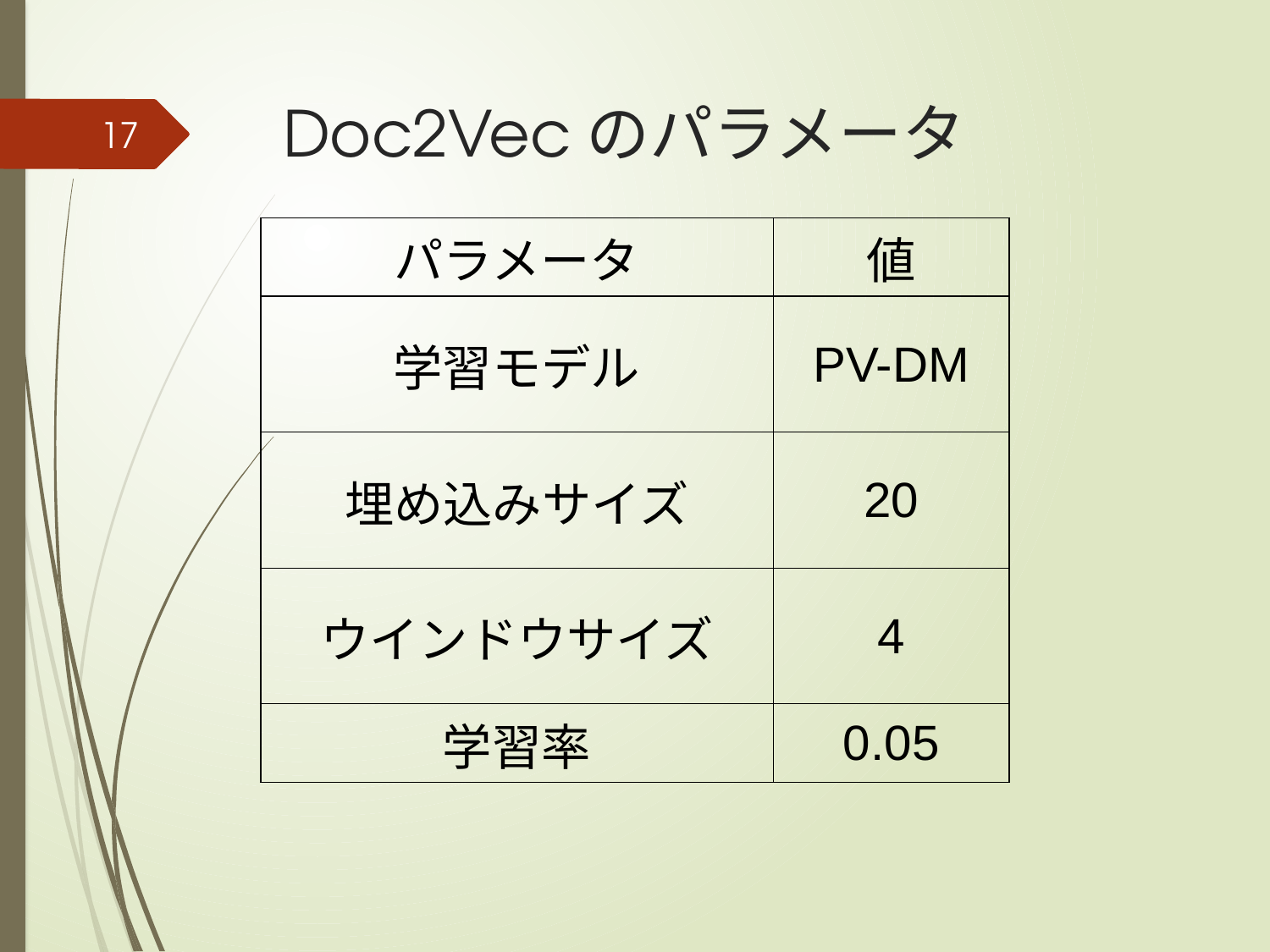

# Doc2Vecのパラメータ
17
| パラメータ | 値 |
| --- | --- |
| 学習モデル | PV-DM |
| 埋め込みサイズ | 20 |
| ウインドウサイズ | 4 |
| 学習率 | 0.05 |